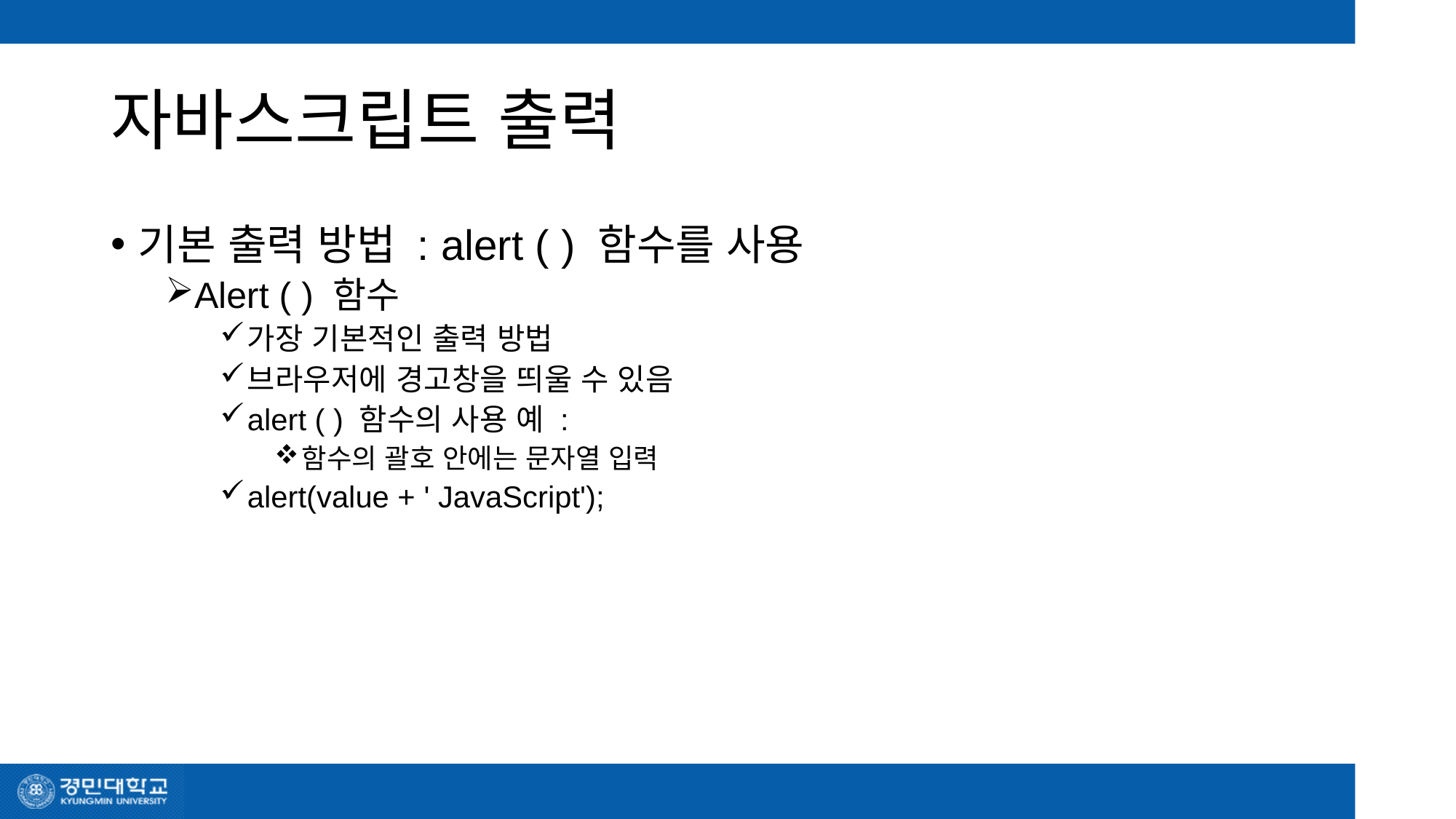

# 자바스크립트 출력
기본 출력 방법 : alert ( ) 함수를 사용
Alert ( ) 함수
가장 기본적인 출력 방법
브라우저에 경고창을 띄울 수 있음
alert ( ) 함수의 사용 예 :
함수의 괄호 안에는 문자열 입력
alert(value + ' JavaScript');